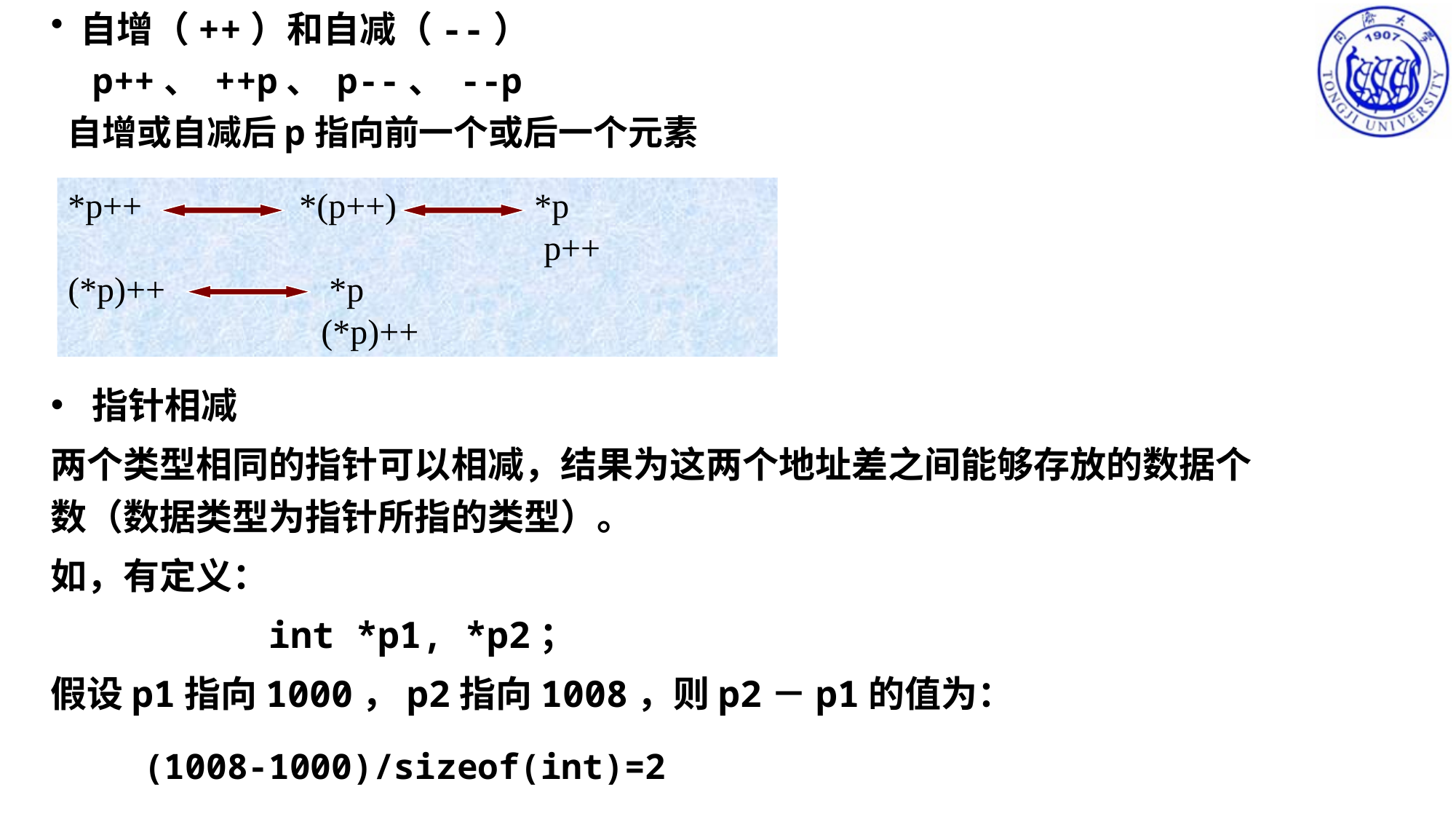

自增（++）和自减（--）
  p++、 ++p、 p--、 --p
 自增或自减后p指向前一个或后一个元素

指针相减
两个类型相同的指针可以相减，结果为这两个地址差之间能够存放的数据个数（数据类型为指针所指的类型）。
如，有定义：
		int *p1, *p2；
假设p1指向1000，p2指向1008，则p2－p1的值为：

*p++                        *(p++)                     *p
			                 p++
(*p)++                         *p
		    (*p)++

(1008-1000)/sizeof(int)=2